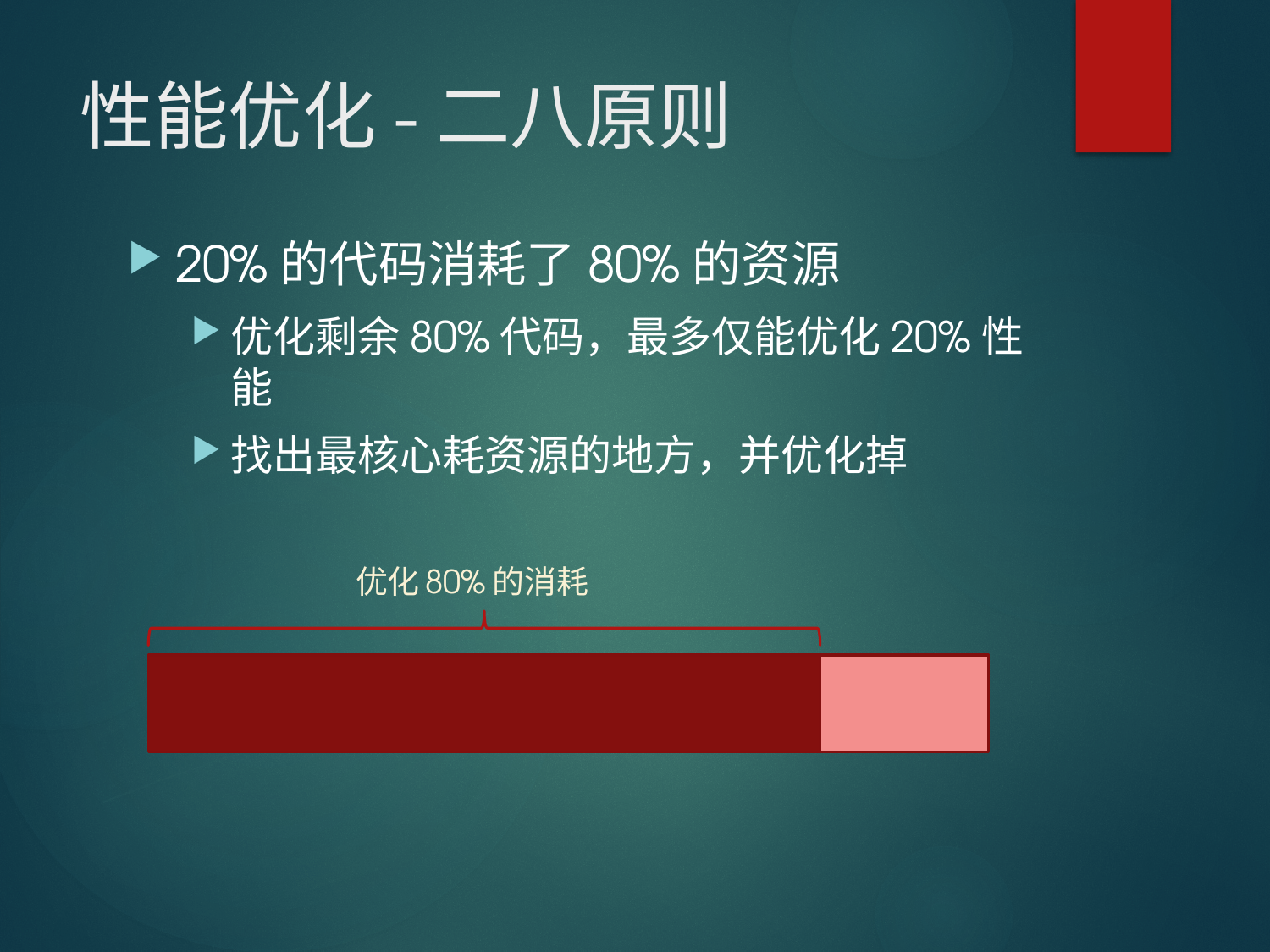

# 性能优化-二八原则
20%的代码消耗了80%的资源
优化剩余80%代码，最多仅能优化20%性能
找出最核心耗资源的地方，并优化掉

优化80%的消耗